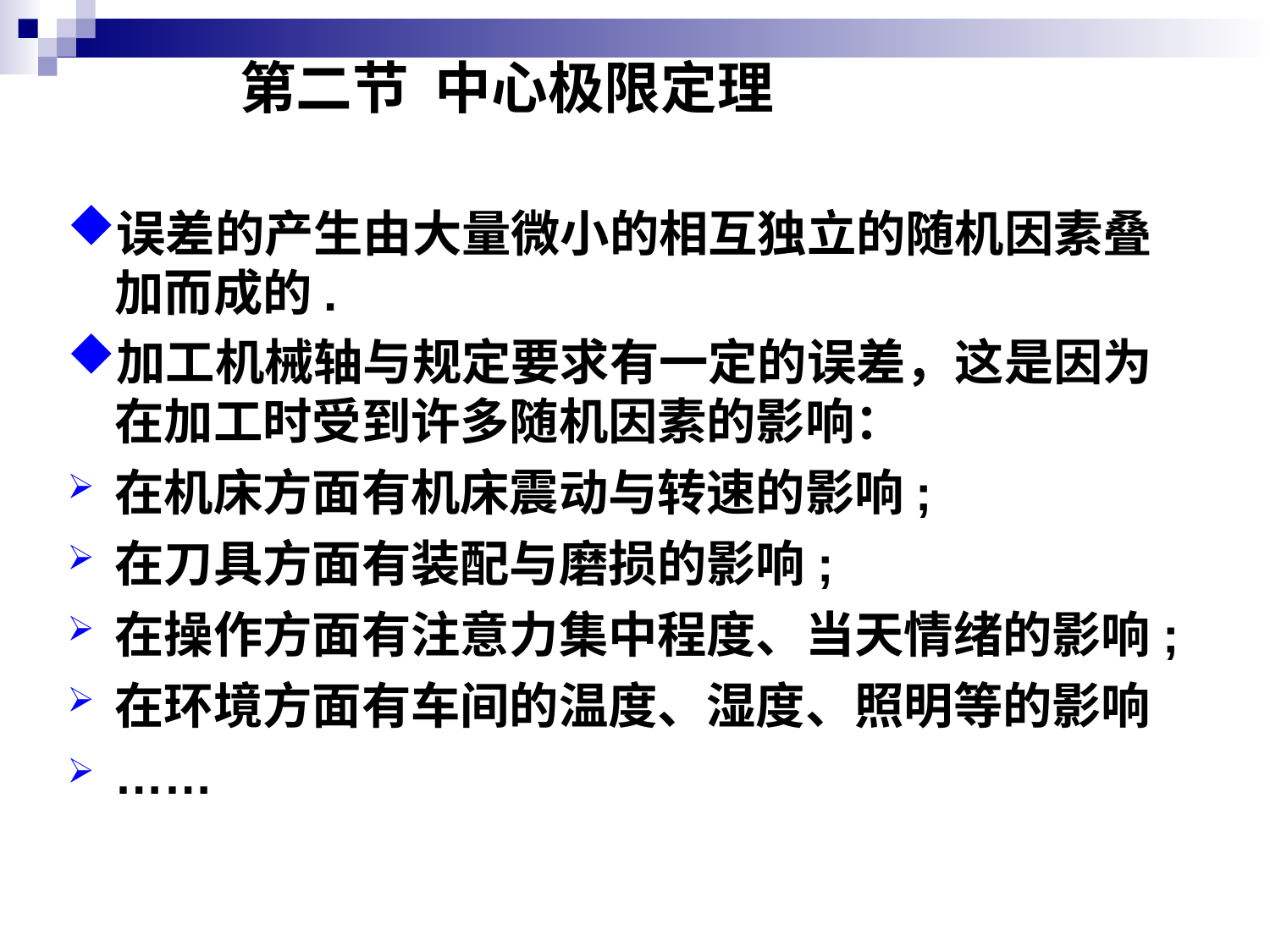

# 第二节  中心极限定理
误差的产生由大量微小的相互独立的随机因素叠加而成的.
加工机械轴与规定要求有一定的误差，这是因为在加工时受到许多随机因素的影响：
在机床方面有机床震动与转速的影响;
在刀具方面有装配与磨损的影响;
在操作方面有注意力集中程度、当天情绪的影响;
在环境方面有车间的温度、湿度、照明等的影响
……